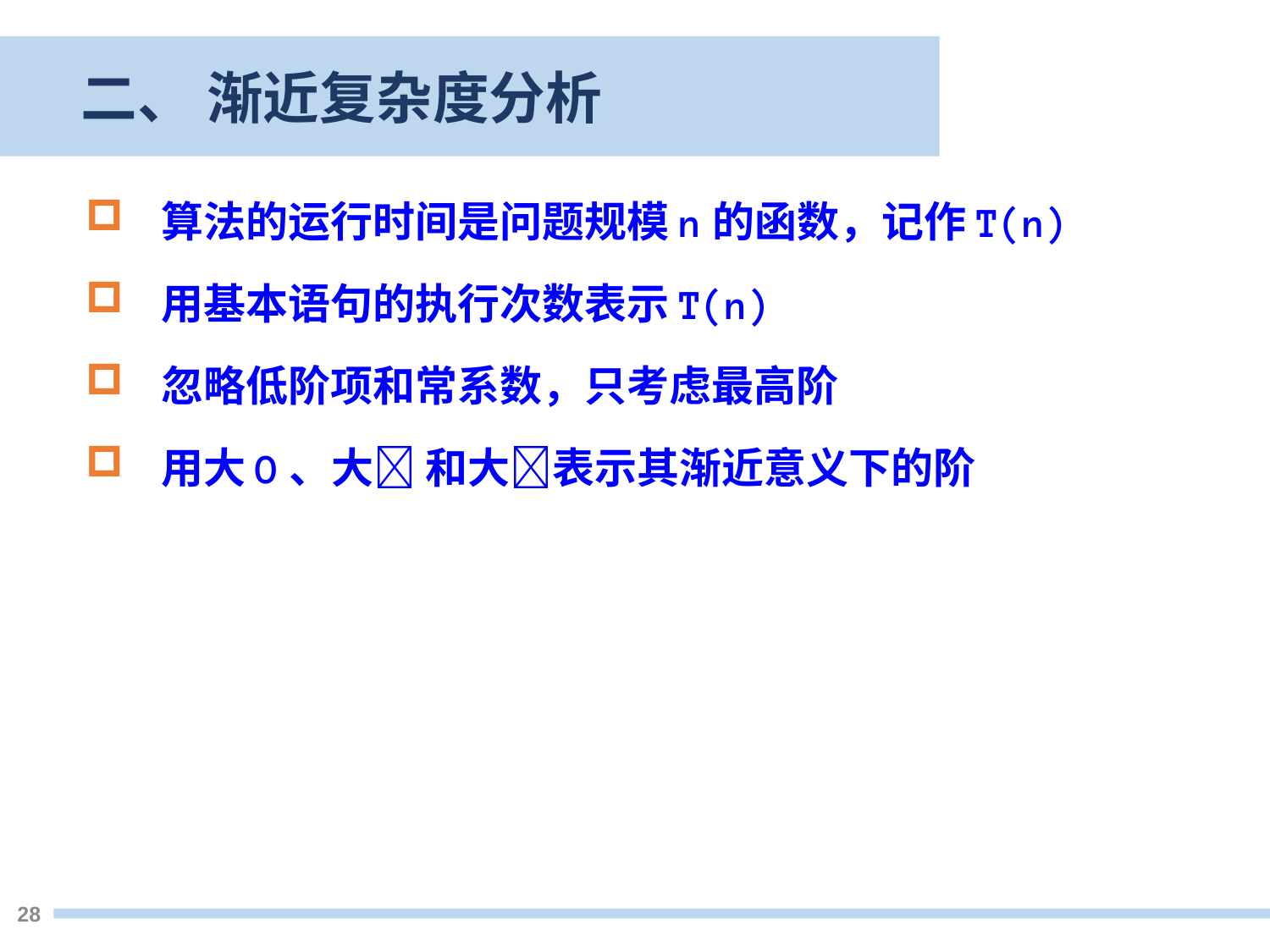

二、 渐近复杂度分析
算法的运行时间是问题规模n的函数，记作T(n)
用基本语句的执行次数表示T(n)
忽略低阶项和常系数，只考虑最高阶
用大O、大Ω 和大Θ表示其渐近意义下的阶
28